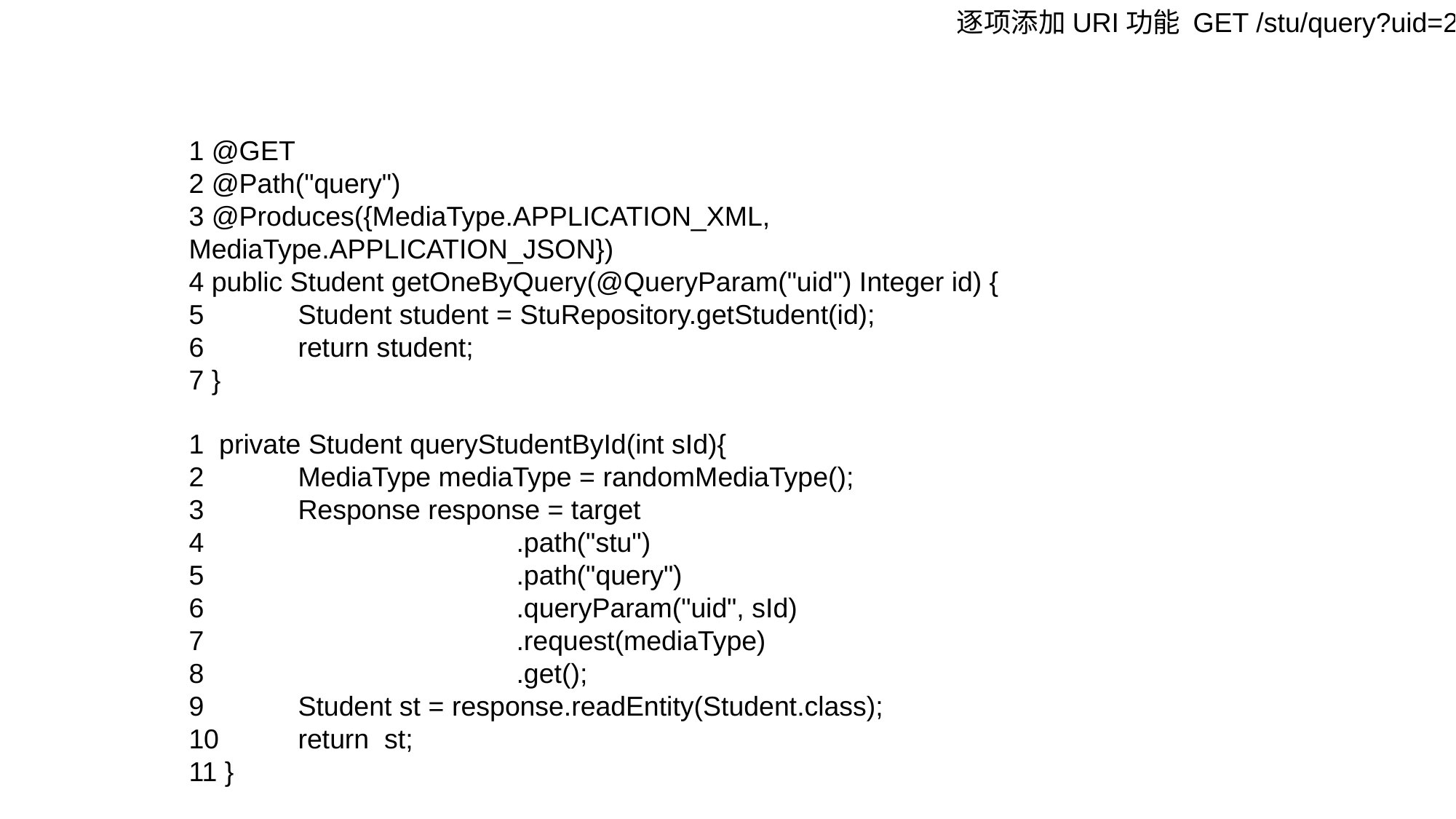

逐项添加URI功能 GET /stu/query?uid=2
1 @GET
2 @Path("query")
3 @Produces({MediaType.APPLICATION_XML, MediaType.APPLICATION_JSON})
4 public Student getOneByQuery(@QueryParam("uid") Integer id) {
5 	Student student = StuRepository.getStudent(id);
6 	return student;
7 }
1  private Student queryStudentById(int sId){
2  	MediaType mediaType = randomMediaType();
3  	Response response = target
4  			.path("stu")
5  			.path("query")
6  			.queryParam("uid", sId)
7  			.request(mediaType)
8  			.get();
9  	Student st = response.readEntity(Student.class);
10 	return  st;
11 }